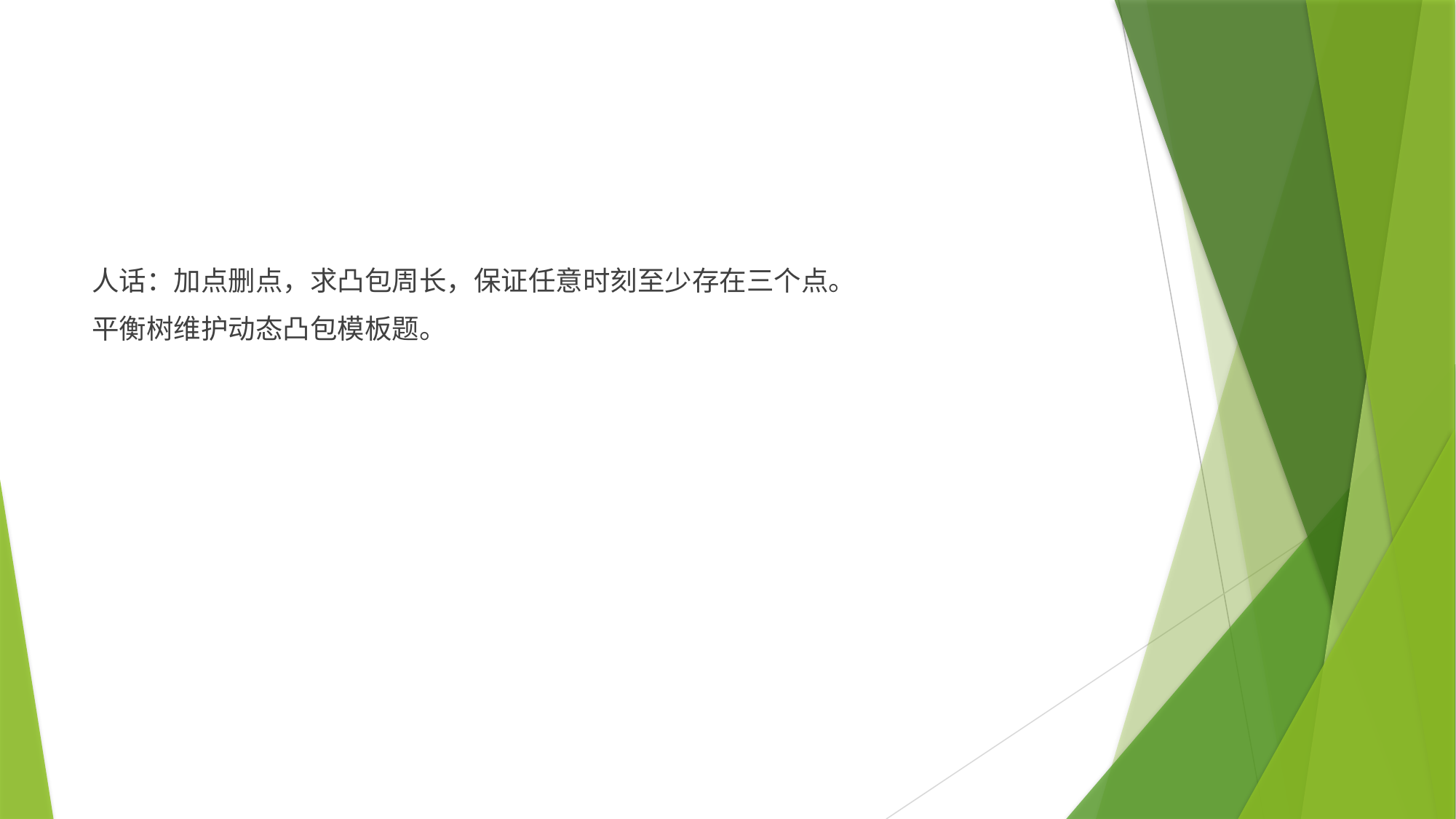

#
人话：加点删点，求凸包周长，保证任意时刻至少存在三个点。
平衡树维护动态凸包模板题。